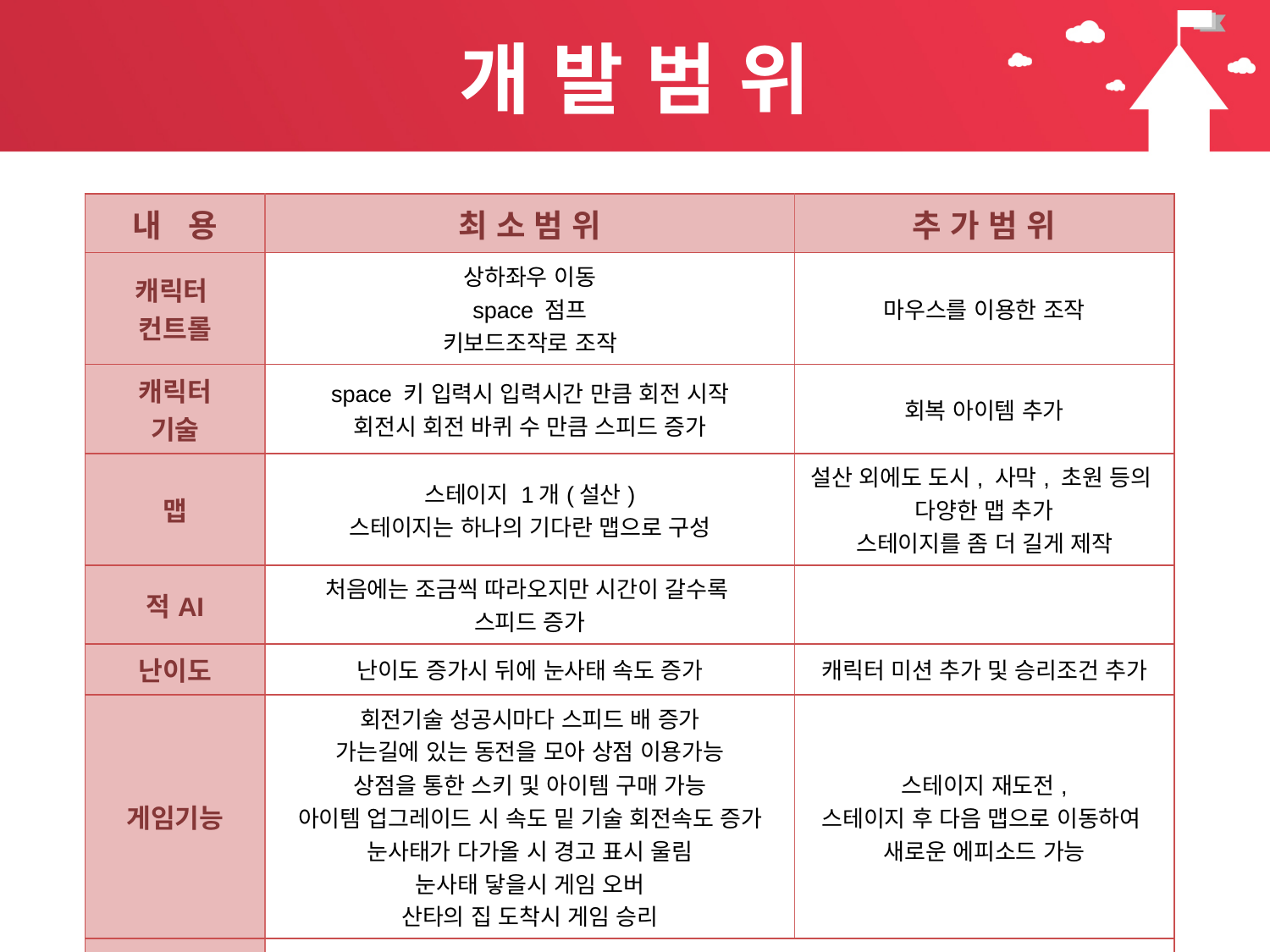

# 개 발 범 위
| 내 용 | 최 소 범 위 | 추 가 범 위 |
| --- | --- | --- |
| 캐릭터 컨트롤 | 상하좌우 이동 space 점프 키보드조작로 조작 | 마우스를 이용한 조작 |
| 캐릭터 기술 | space 키 입력시 입력시간 만큼 회전 시작 회전시 회전 바퀴 수 만큼 스피드 증가 | 회복 아이템 추가 |
| 맵 | 스테이지 1개(설산) 스테이지는 하나의 기다란 맵으로 구성 | 설산 외에도 도시, 사막, 초원 등의 다양한 맵 추가 스테이지를 좀 더 길게 제작 |
| 적AI | 처음에는 조금씩 따라오지만 시간이 갈수록 스피드 증가 |  |
| 난이도 | 난이도 증가시 뒤에 눈사태 속도 증가 | 캐릭터 미션 추가 및 승리조건 추가 |
| 게임기능 | 회전기술 성공시마다 스피드 배 증가 가는길에 있는 동전을 모아 상점 이용가능 상점을 통한 스키 및 아이템 구매 가능 아이템 업그레이드 시 속도 밑 기술 회전속도 증가 눈사태가 다가올 시 경고 표시 울림 눈사태 닿을시 게임 오버 산타의 집 도착시 게임 승리 | 스테이지 재도전, 스테이지 후 다음 맵으로 이동하여 새로운 에피소드 가능 |
| 사운드 | 경고소리, 회전 소리, 동전 먹는소리, 스피드 증가 소리 |  |
| 애니메이션 | 스키타기, 눈, 눈사태, 동전, 배경 약 4종 | 산타, 시작지점 집 |